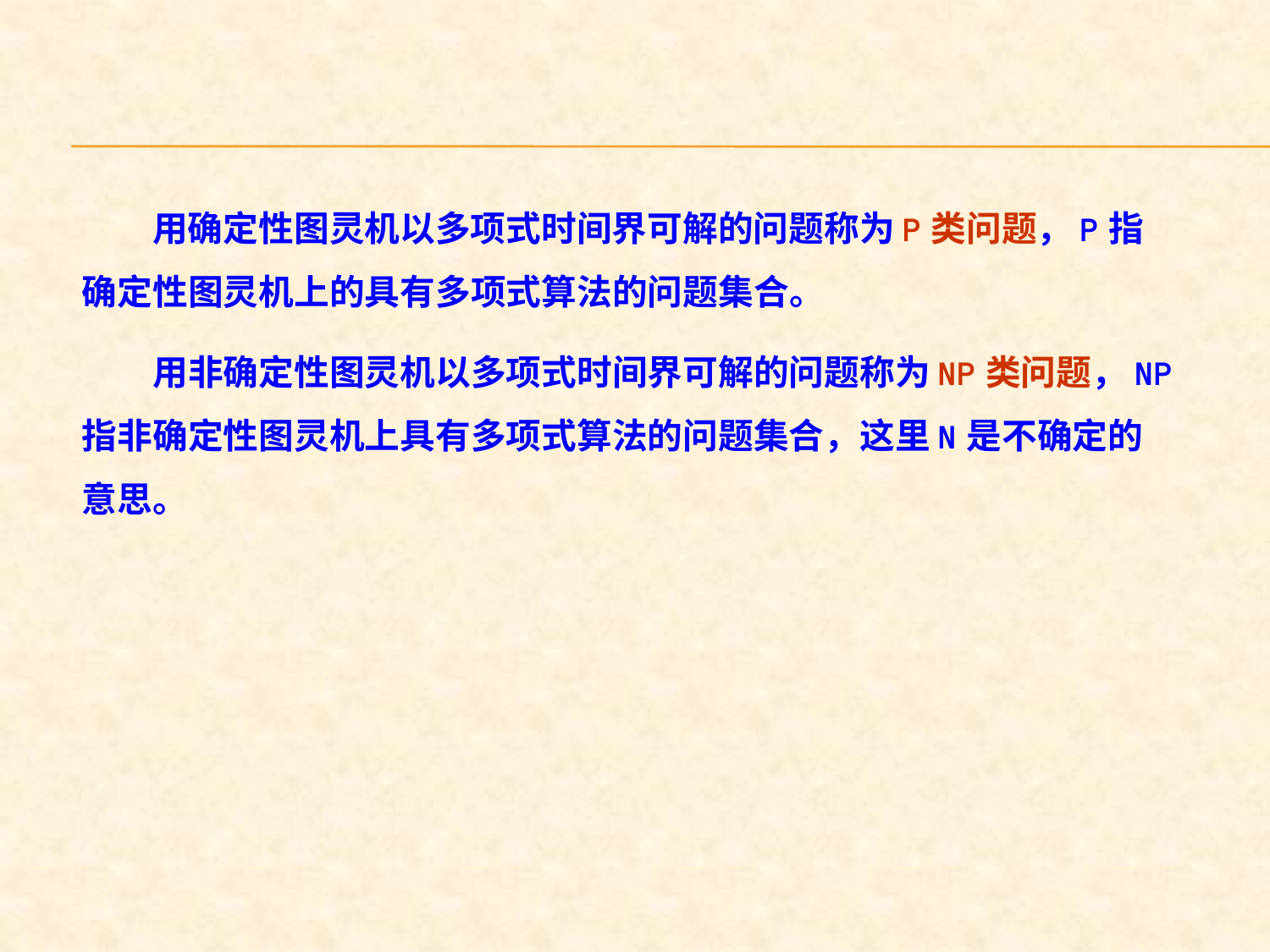

用确定性图灵机以多项式时间界可解的问题称为P类问题，P指确定性图灵机上的具有多项式算法的问题集合。
　　用非确定性图灵机以多项式时间界可解的问题称为NP类问题，NP指非确定性图灵机上具有多项式算法的问题集合，这里N是不确定的意思。